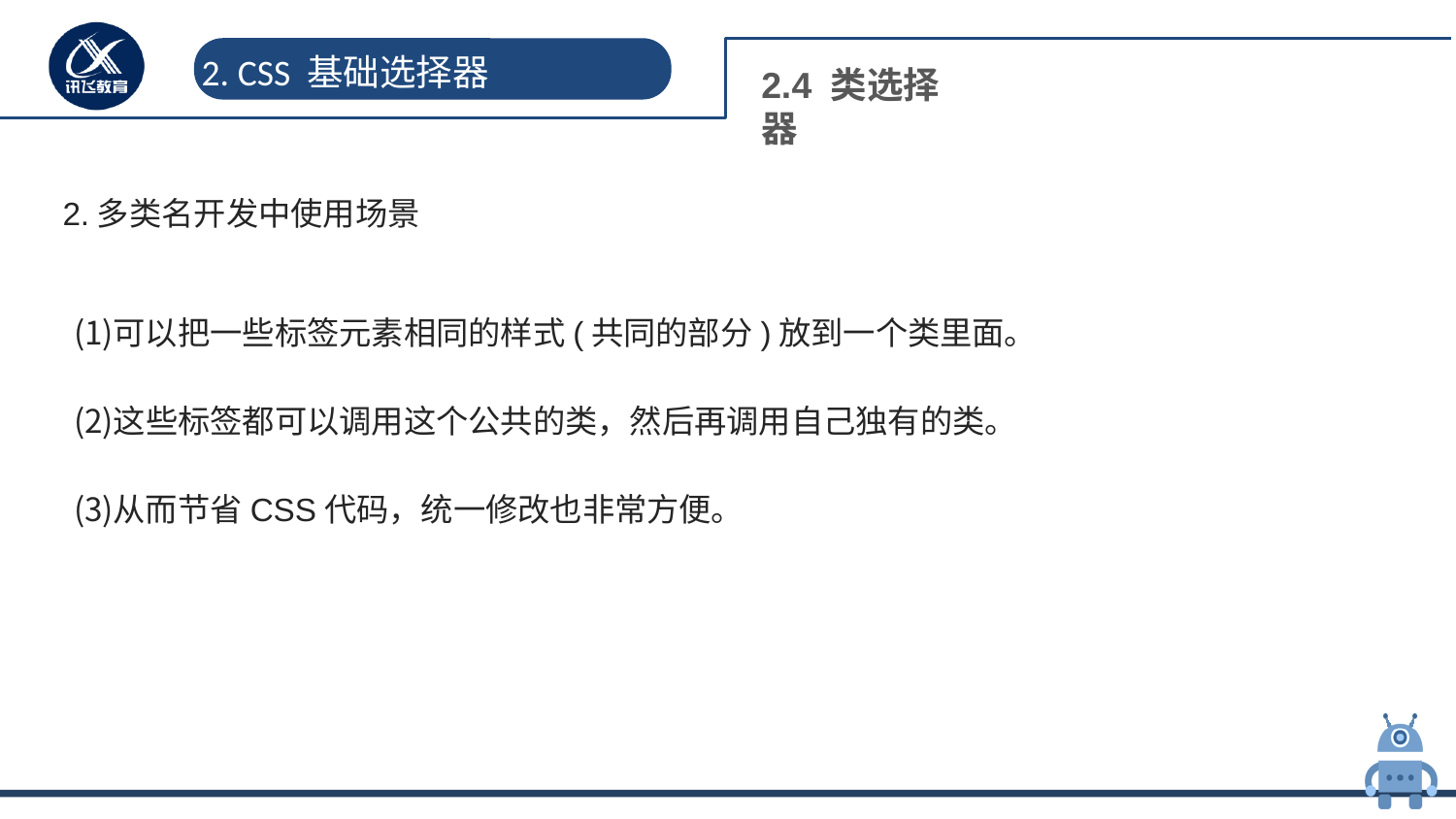

2. CSS 基础选择器
2.4 类选择器
2.多类名开发中使用场景

可以把一些标签元素相同的样式(共同的部分)放到一个类里面。

这些标签都可以调用这个公共的类，然后再调用自己独有的类。

从而节省CSS代码，统一修改也非常方便。